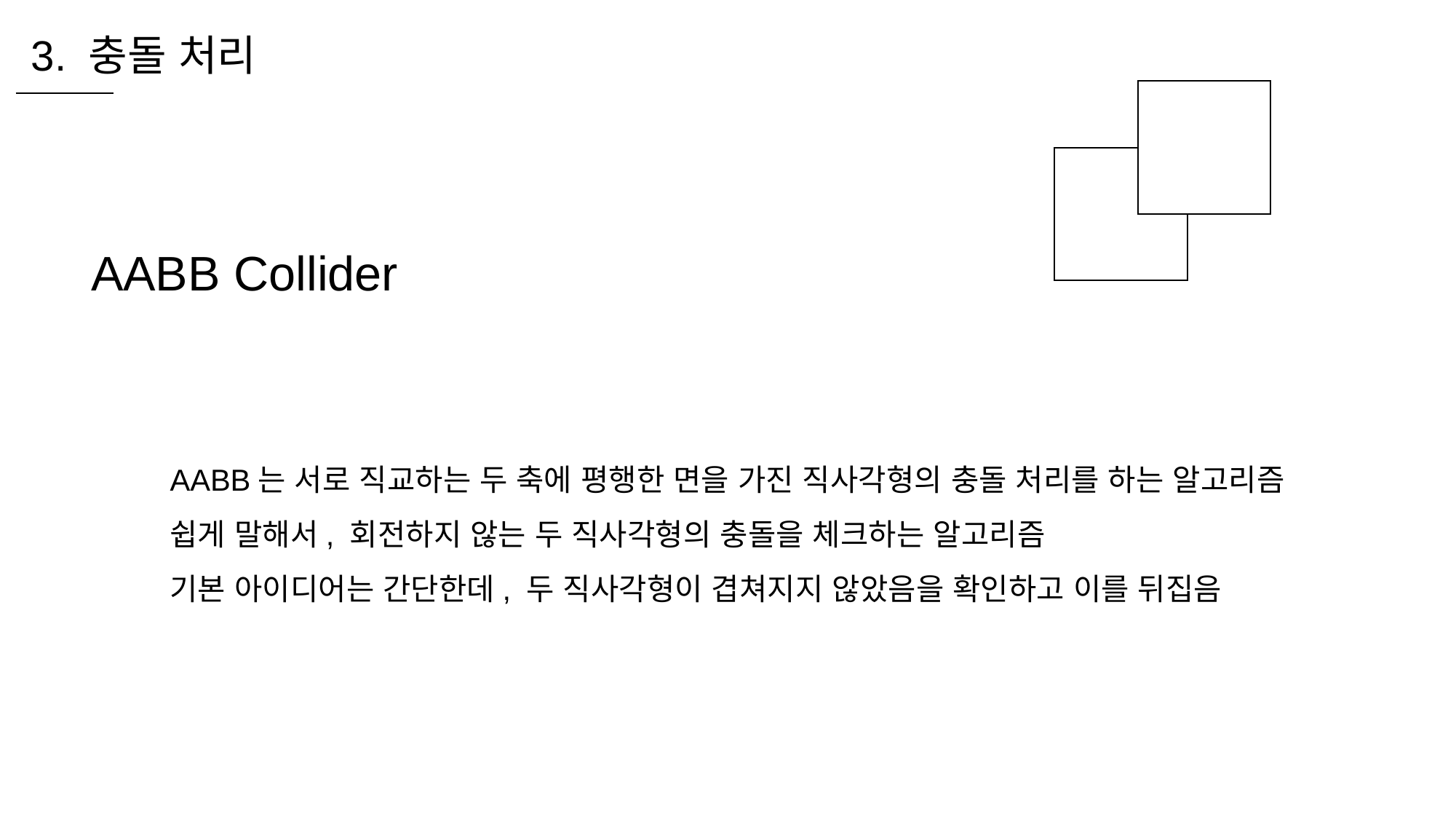

3. 충돌 처리

AABB Collider
AABB는 서로 직교하는 두 축에 평행한 면을 가진 직사각형의 충돌 처리를 하는 알고리즘
쉽게 말해서, 회전하지 않는 두 직사각형의 충돌을 체크하는 알고리즘
기본 아이디어는 간단한데, 두 직사각형이 겹쳐지지 않았음을 확인하고 이를 뒤집음